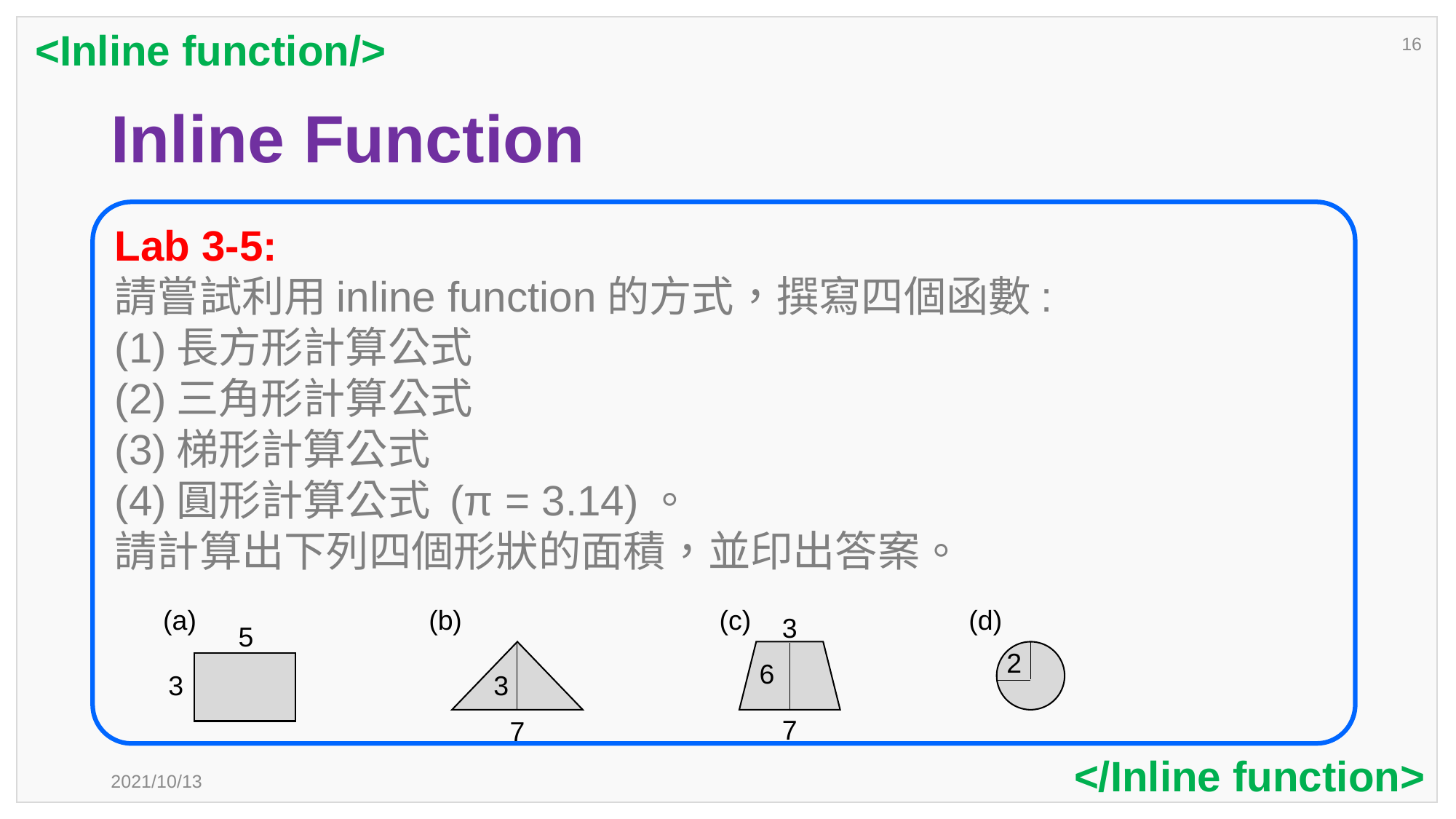

<Inline function/>
16
# Inline Function
Lab 3-5:
請嘗試利用inline function的方式，撰寫四個函數:
長方形計算公式
三角形計算公式
梯形計算公式
圓形計算公式 (π = 3.14)。
請計算出下列四個形狀的面積，並印出答案。
(a)
(b)
(c)
(d)
3
5
2

6

3
3
7
7
</Inline function>
2021/10/13